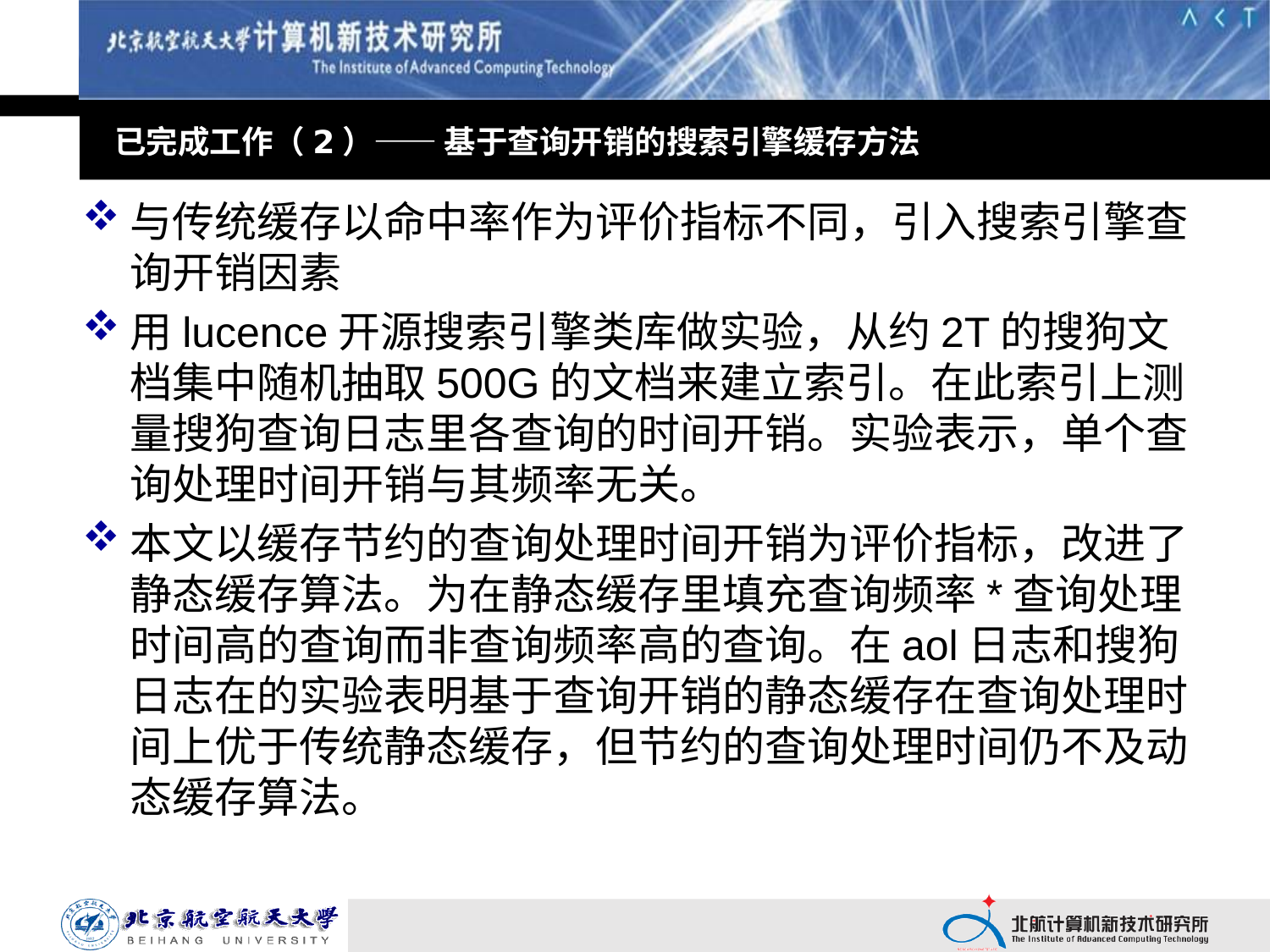

# 已完成工作（2）—— 基于查询开销的搜索引擎缓存方法
与传统缓存以命中率作为评价指标不同，引入搜索引擎查询开销因素
用lucence开源搜索引擎类库做实验，从约2T的搜狗文档集中随机抽取500G的文档来建立索引。在此索引上测量搜狗查询日志里各查询的时间开销。实验表示，单个查询处理时间开销与其频率无关。
本文以缓存节约的查询处理时间开销为评价指标，改进了静态缓存算法。为在静态缓存里填充查询频率*查询处理时间高的查询而非查询频率高的查询。在aol日志和搜狗日志在的实验表明基于查询开销的静态缓存在查询处理时间上优于传统静态缓存，但节约的查询处理时间仍不及动态缓存算法。